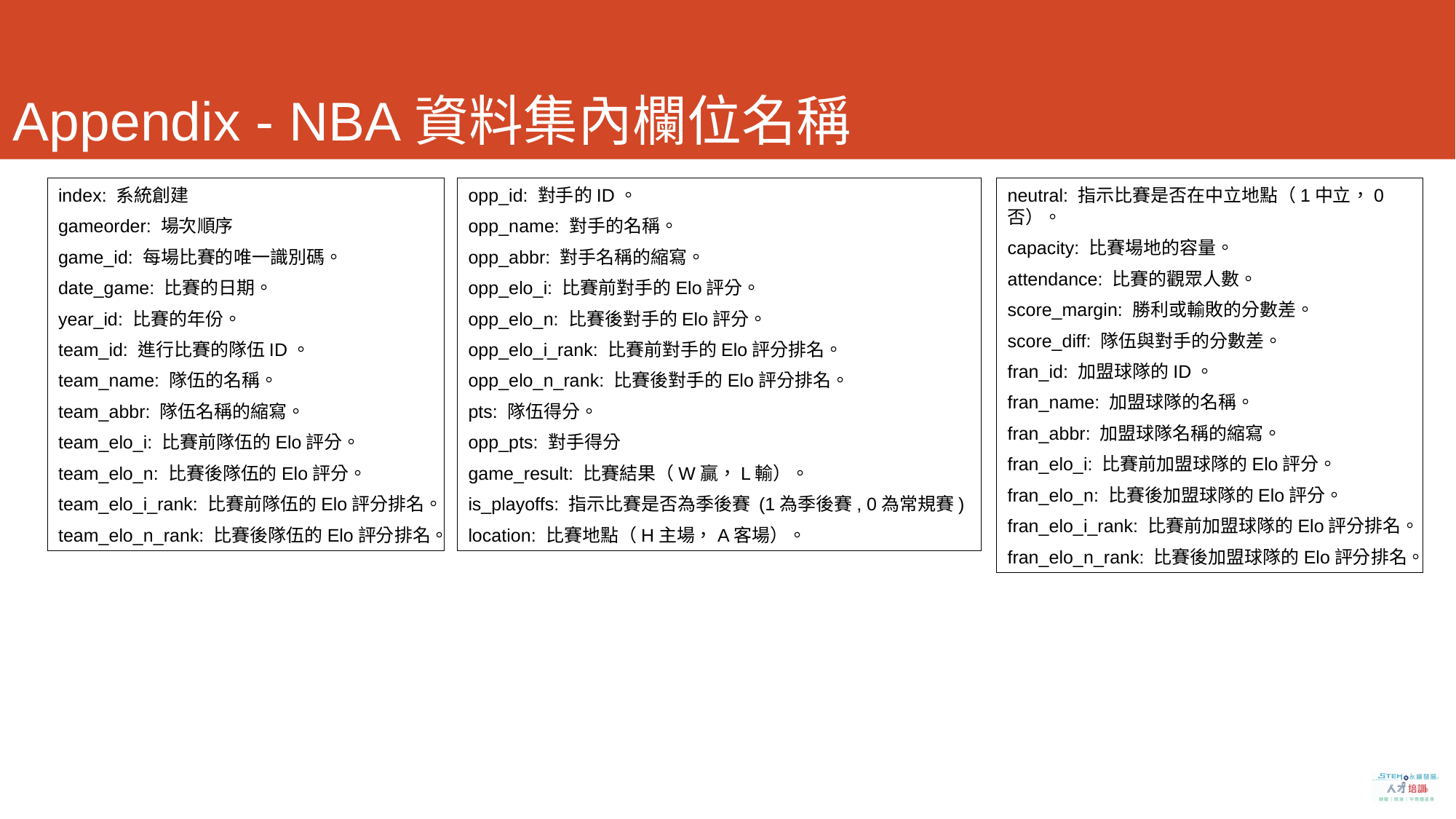

# Appendix - NBA資料集內欄位名稱
index: 系統創建
gameorder: 場次順序
game_id: 每場比賽的唯一識別碼。
date_game: 比賽的日期。
year_id: 比賽的年份。
team_id: 進行比賽的隊伍ID。
team_name: 隊伍的名稱。
team_abbr: 隊伍名稱的縮寫。
team_elo_i: 比賽前隊伍的Elo評分。
team_elo_n: 比賽後隊伍的Elo評分。
team_elo_i_rank: 比賽前隊伍的Elo評分排名。
team_elo_n_rank: 比賽後隊伍的Elo評分排名。
opp_id: 對手的ID。
opp_name: 對手的名稱。
opp_abbr: 對手名稱的縮寫。
opp_elo_i: 比賽前對手的Elo評分。
opp_elo_n: 比賽後對手的Elo評分。
opp_elo_i_rank: 比賽前對手的Elo評分排名。
opp_elo_n_rank: 比賽後對手的Elo評分排名。
pts: 隊伍得分。
opp_pts: 對手得分
game_result: 比賽結果（W贏，L輸）。
is_playoffs: 指示比賽是否為季後賽 (1為季後賽, 0為常規賽)
location: 比賽地點（H主場，A客場）。
neutral: 指示比賽是否在中立地點（1中立，0否）。
capacity: 比賽場地的容量。
attendance: 比賽的觀眾人數。
score_margin: 勝利或輸敗的分數差。
score_diff: 隊伍與對手的分數差。
fran_id: 加盟球隊的ID。
fran_name: 加盟球隊的名稱。
fran_abbr: 加盟球隊名稱的縮寫。
fran_elo_i: 比賽前加盟球隊的Elo評分。
fran_elo_n: 比賽後加盟球隊的Elo評分。
fran_elo_i_rank: 比賽前加盟球隊的Elo評分排名。
fran_elo_n_rank: 比賽後加盟球隊的Elo評分排名。